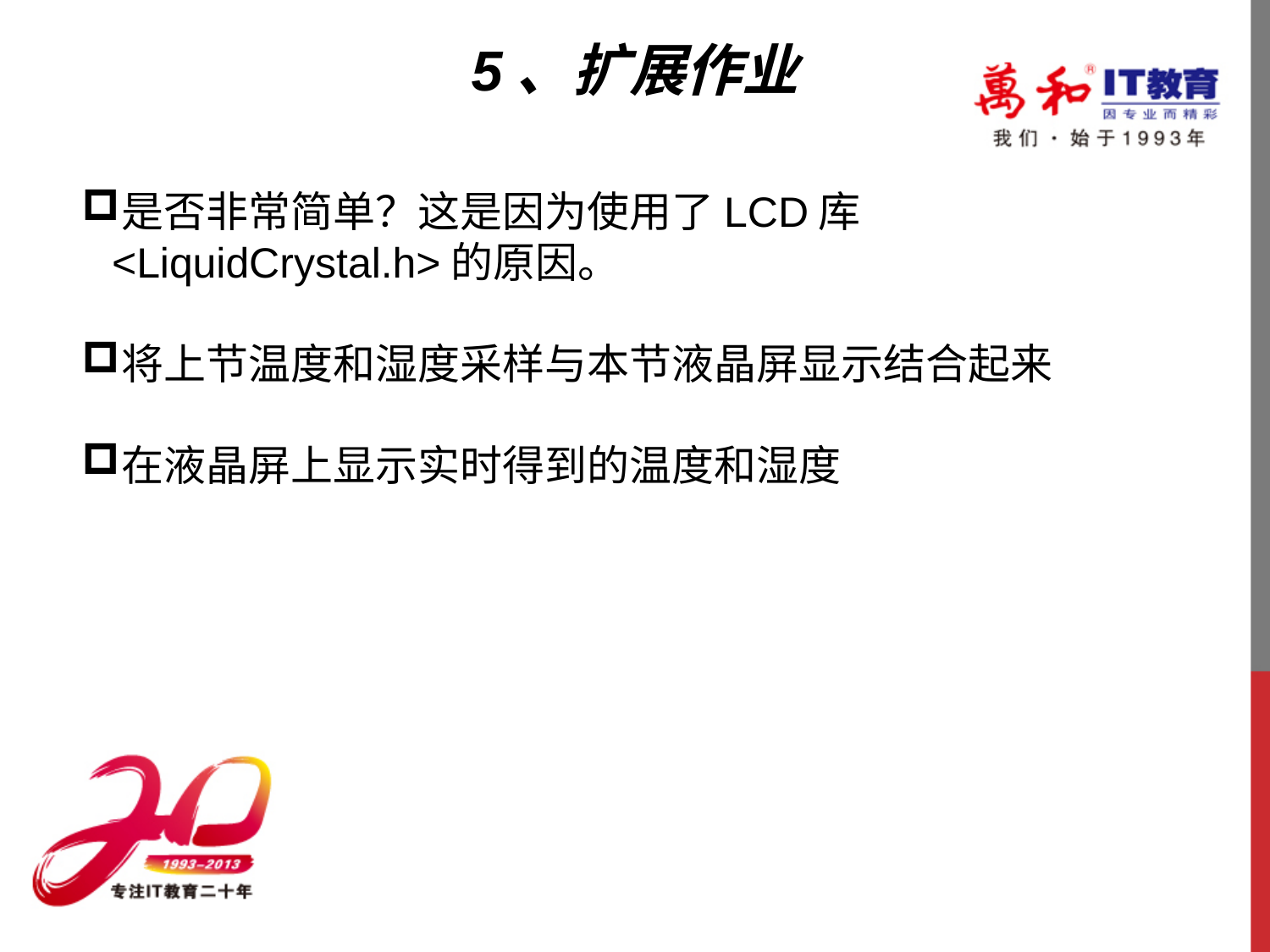

# 5、扩展作业
是否非常简单？这是因为使用了LCD库<LiquidCrystal.h>的原因。

将上节温度和湿度采样与本节液晶屏显示结合起来

在液晶屏上显示实时得到的温度和湿度